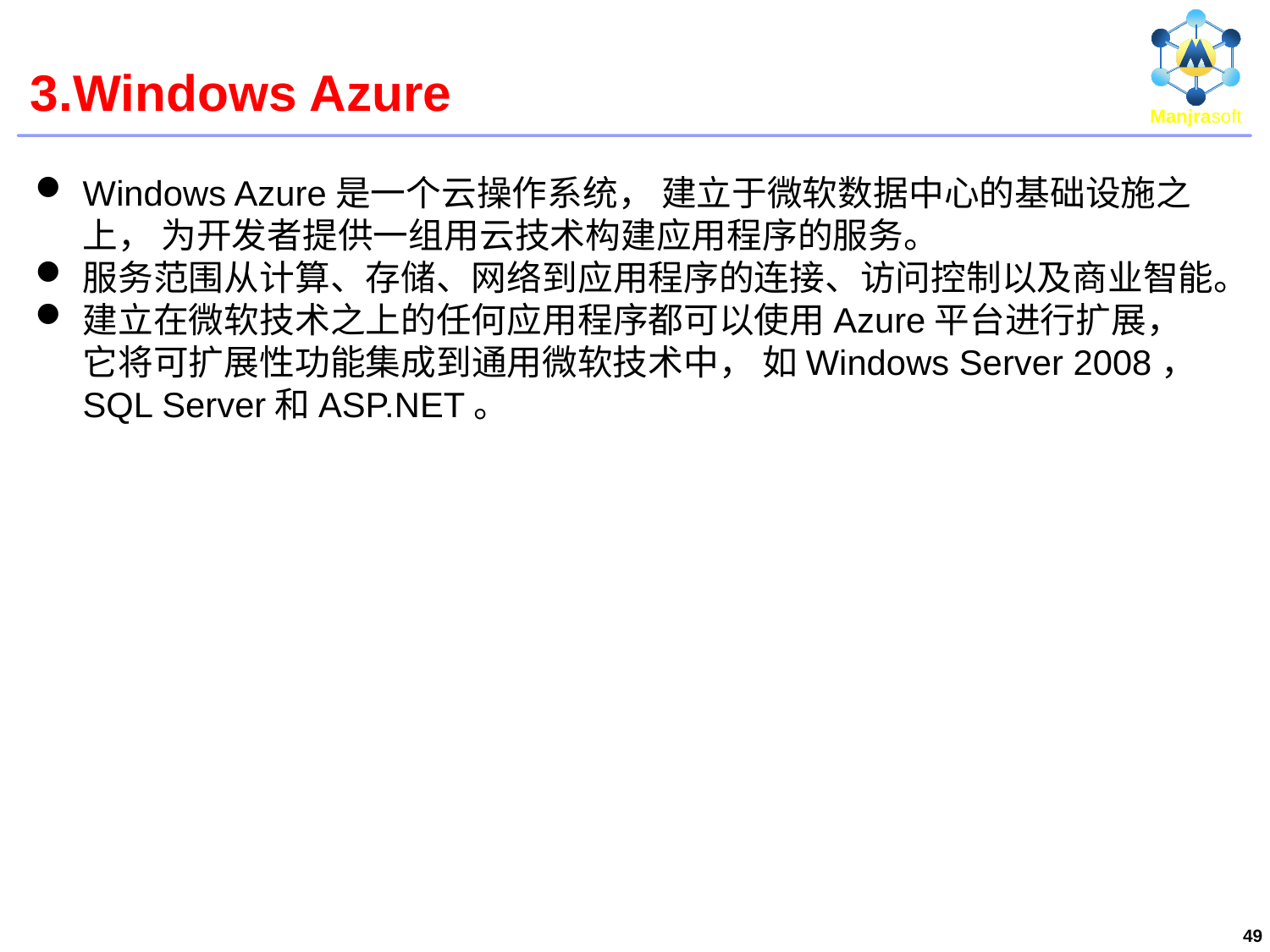

# 3.Windows Azure
Windows Azure是一个云操作系统， 建立于微软数据中心的基础设施之上， 为开发者提供一组用云技术构建应用程序的服务。
服务范围从计算、存储、网络到应用程序的连接、访问控制以及商业智能。
建立在微软技术之上的任何应用程序都可以使用Azure平台进行扩展， 它将可扩展性功能集成到通用微软技术中， 如Windows Server 2008， SQL Server和ASP.NET。
49